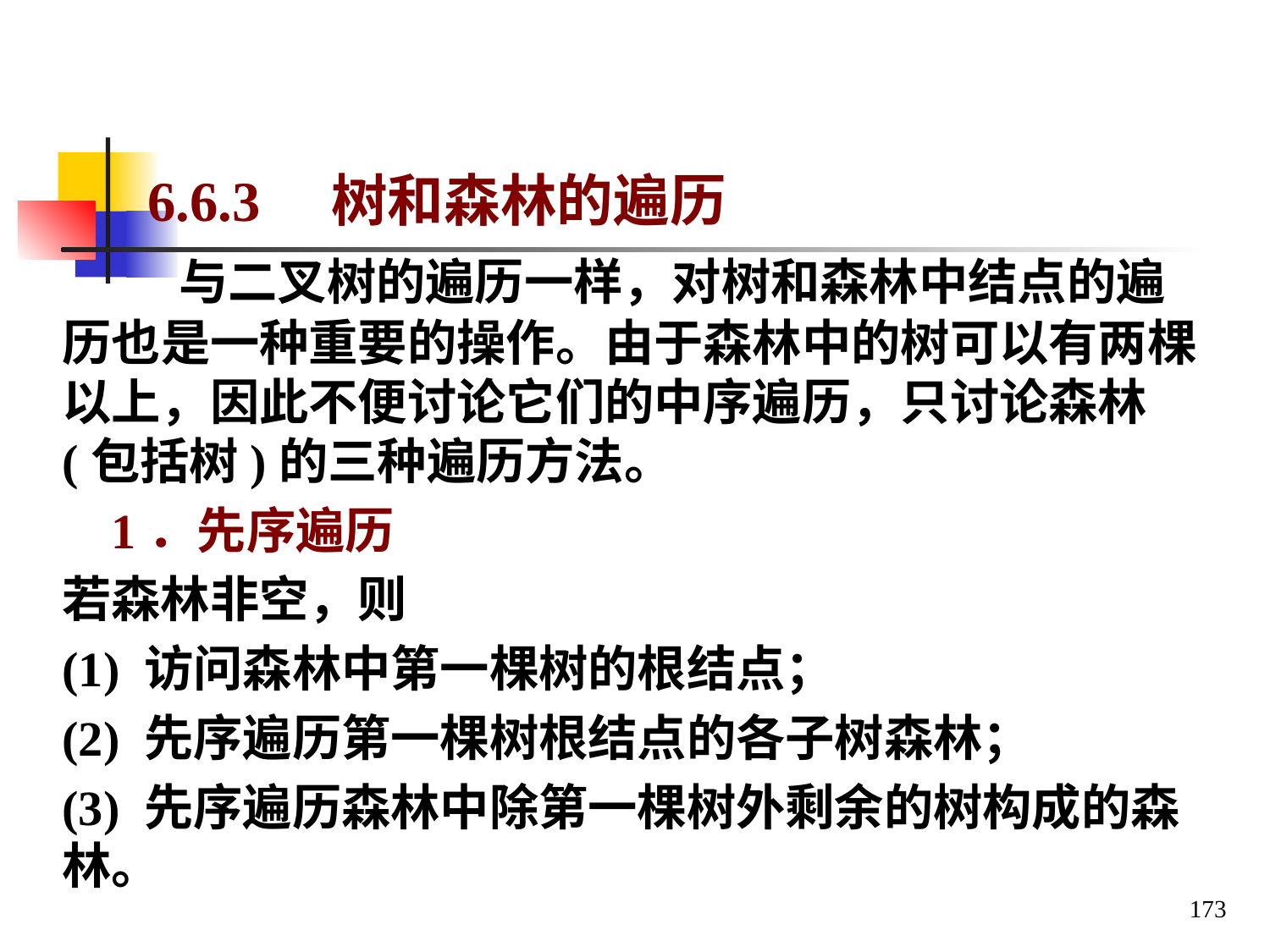

6.6.3    树和森林的遍历
        与二叉树的遍历一样，对树和森林中结点的遍历也是一种重要的操作。由于森林中的树可以有两棵以上，因此不便讨论它们的中序遍历，只讨论森林(包括树)的三种遍历方法。
    1．先序遍历
若森林非空，则
(1) 访问森林中第一棵树的根结点；
(2) 先序遍历第一棵树根结点的各子树森林；
(3) 先序遍历森林中除第一棵树外剩余的树构成的森林。
173